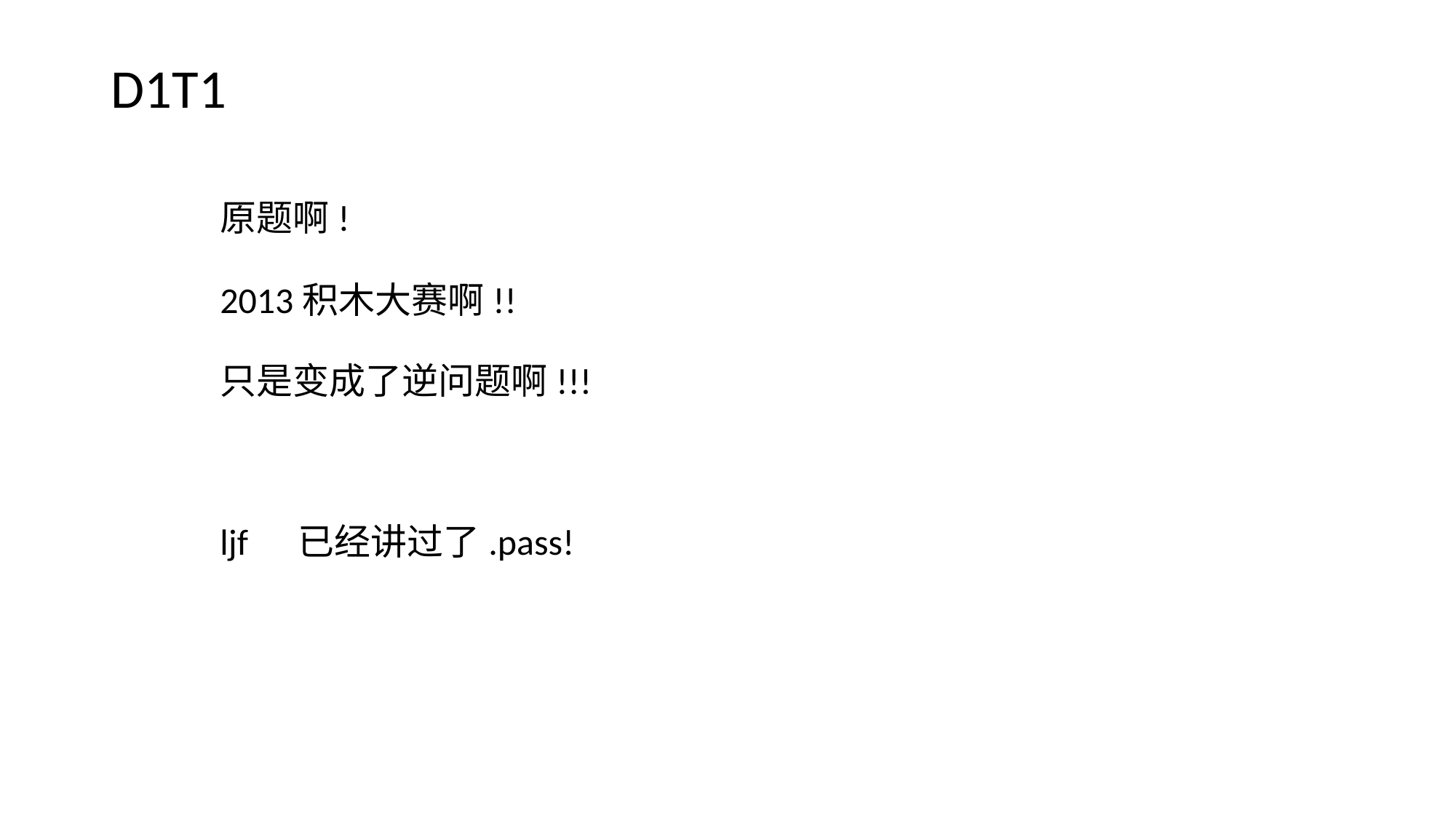

# D1T1
	原题啊!
	2013积木大赛啊!!
	只是变成了逆问题啊!!!

	ljf     已经讲过了.pass!